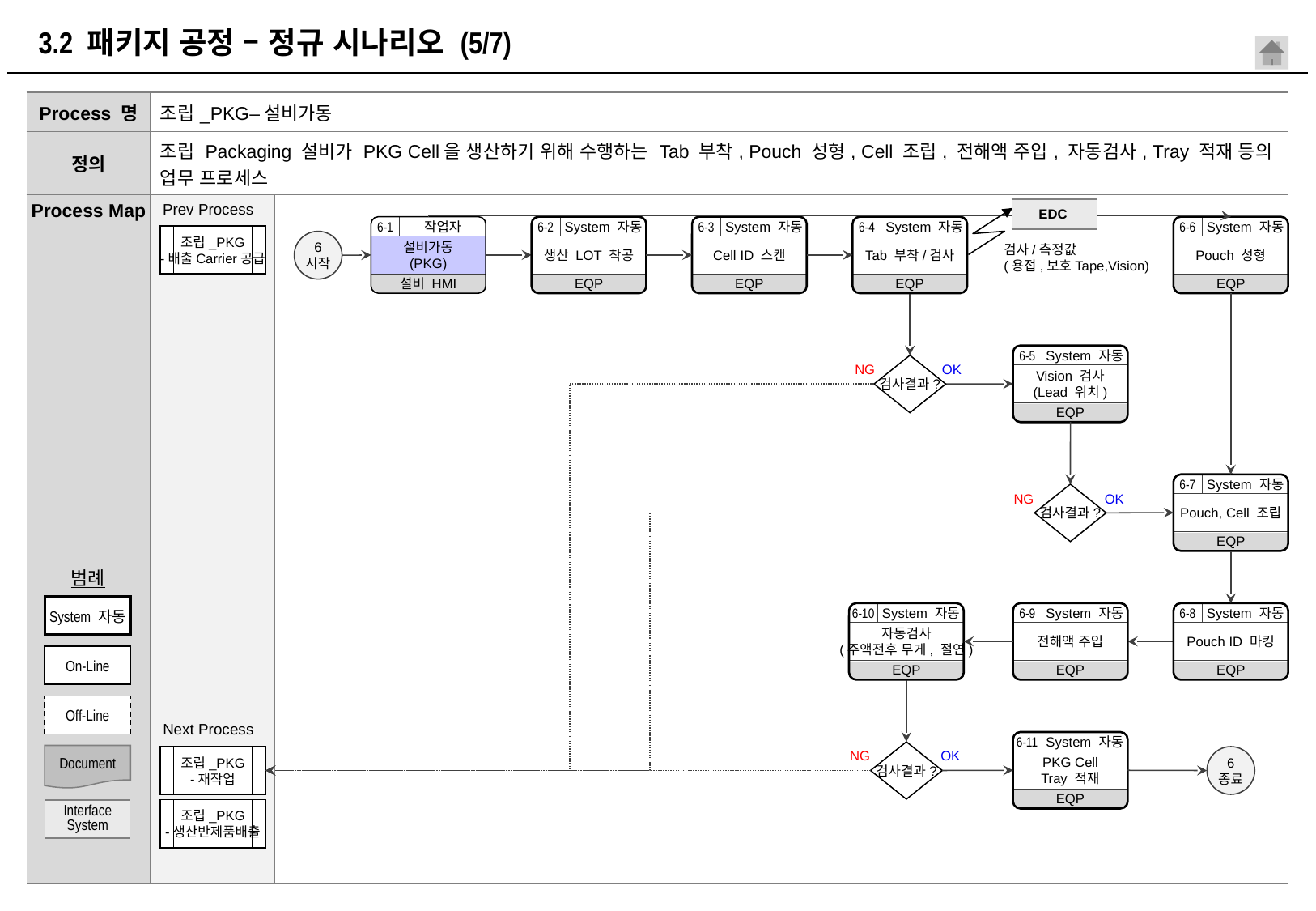

# 3.2 패키지 공정 – 정규 시나리오 (5/7)

| Process 명 | 조립\_PKG–설비가동 |  |
| --- | --- | --- |
| 정의 | 조립 Packaging 설비가 PKG Cell을 생산하기 위해 수행하는 Tab 부착, Pouch 성형, Cell 조립, 전해액 주입, 자동검사, Tray 적재 등의 업무 프로세스 |  |
| Process Map |  |  |
Prev Process
| EDC |
| --- |

6-1
작업자
설비가동
(PKG)

설비 HMI

6-2
System 자동
생산 LOT 착공

EQP

6-3
System 자동
Cell ID 스캔

EQP

6-4
System 자동
Tab 부착/검사

EQP

6-6
System 자동
Pouch 성형

EQP
조립_PKG
-배출Carrier공급
6
시작
검사/측정값
(용접,보호Tape,Vision)

6-5
System 자동
Vision 검사
(Lead 위치)

EQP
OK
NG
검사결과?

6-7
System 자동
Pouch, Cell 조립

EQP
검사결과?
NG
OK
범례
System 자동

6-10
System 자동
자동검사
(주액전후 무게, 절연)

EQP

6-9
System 자동
전해액 주입

EQP

6-8
System 자동
Pouch ID 마킹

EQP
On-Line
Off-Line
Next Process

6-11
System 자동
PKG Cell
Tray 적재

EQP
NG
OK
검사결과?
Document
조립_PKG
-재작업
6
종료
조립_PKG
-생산반제품배출
| Interface System |
| --- |